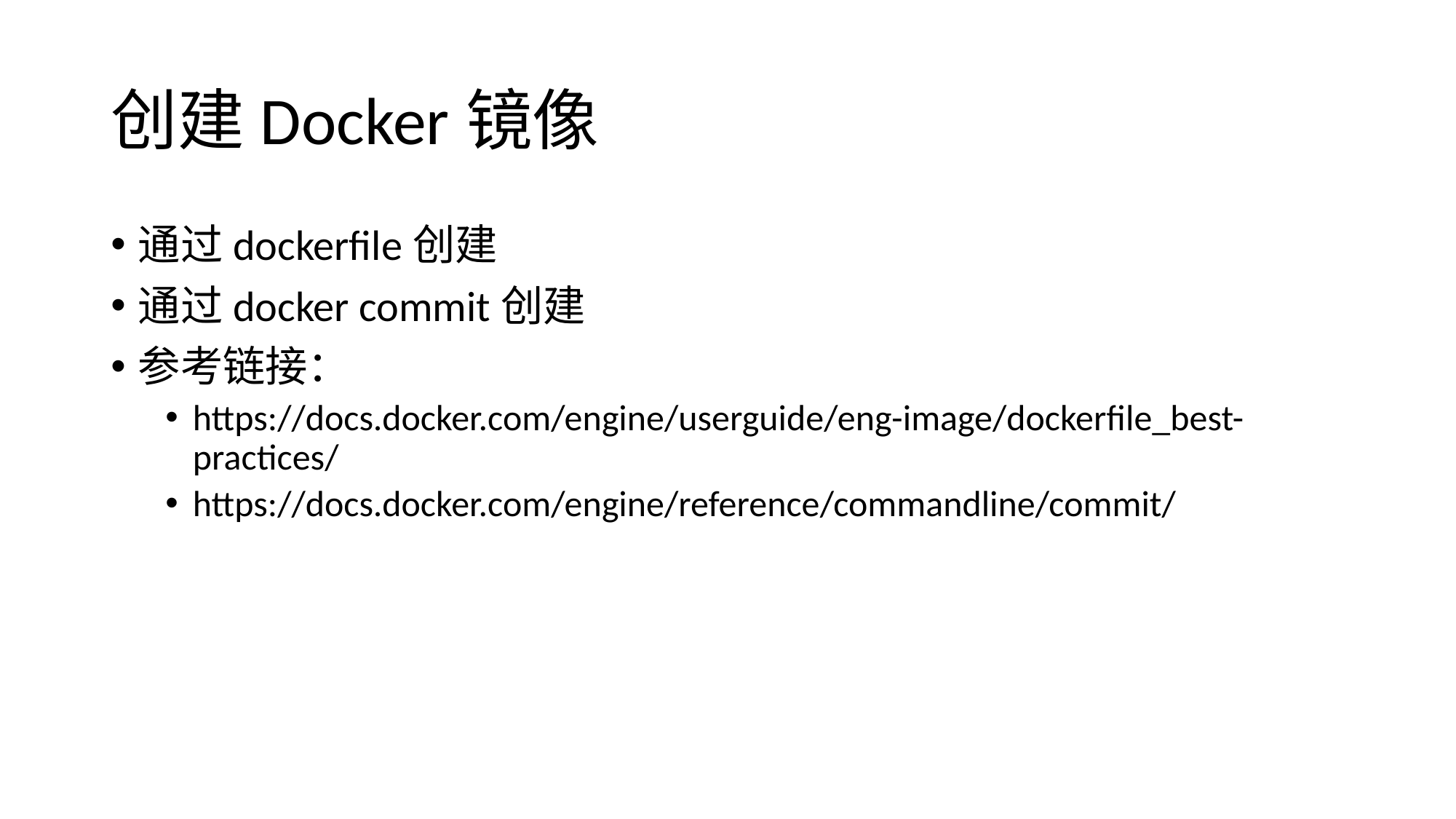

# 创建Docker镜像
通过dockerfile创建
通过docker commit创建
参考链接：
https://docs.docker.com/engine/userguide/eng-image/dockerfile_best-practices/
https://docs.docker.com/engine/reference/commandline/commit/